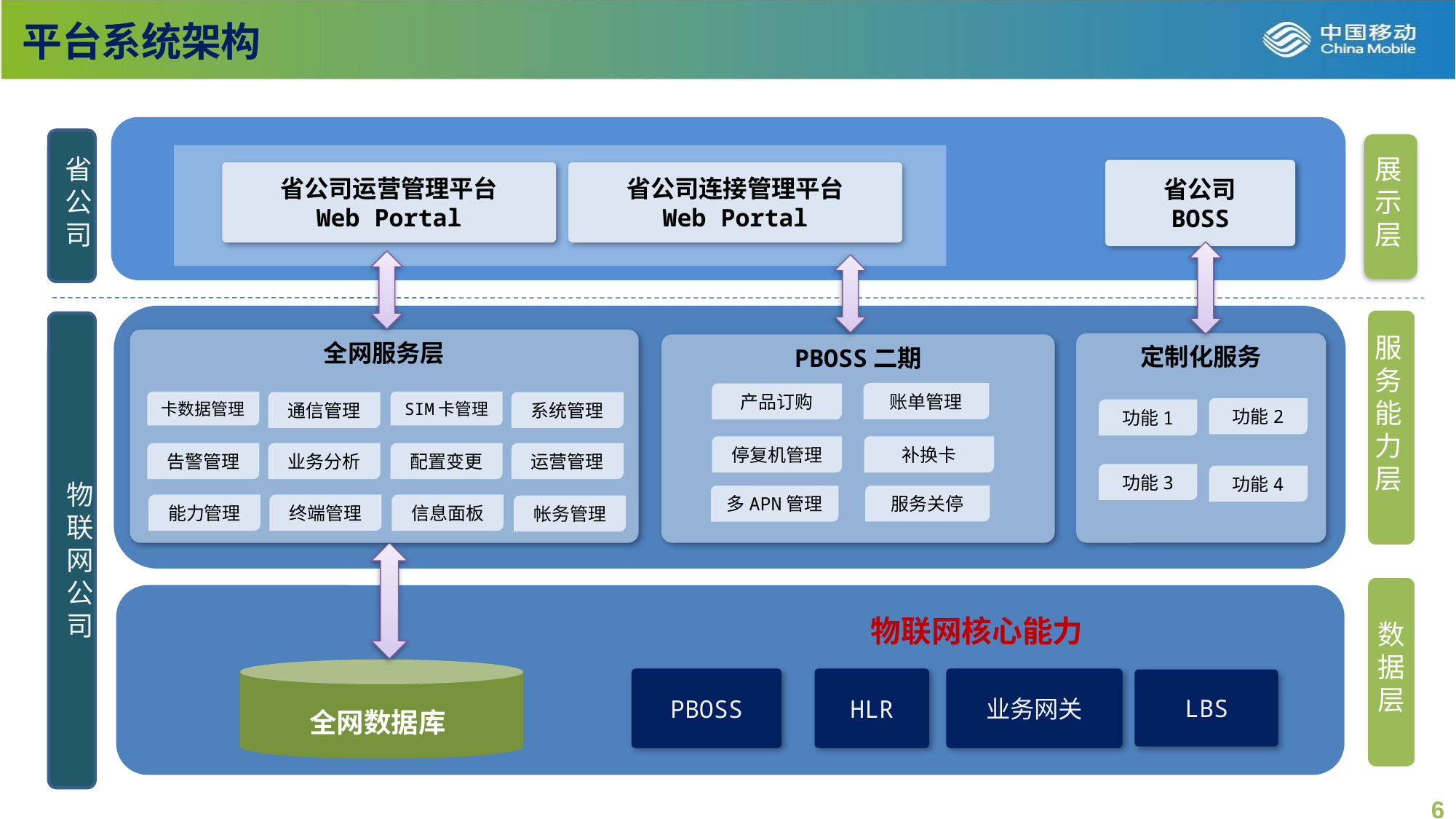

# 平台系统架构

省公司运营管理平台
Web Portal
省公司连接管理平台
Web Portal
省公司
展示层
省公司
BOSS

服务能力层
全网服务层
定制化服务

PBOSS二期
账单管理
产品订购
卡数据管理
SIM卡管理
通信管理
系统管理
功能2
功能1
停复机管理
补换卡
告警管理
业务分析
配置变更
运营管理
功能3
功能4
物联网公司
服务关停
多APN管理
能力管理
终端管理
信息面板
帐务管理

物联网核心能力
PBOSS
HLR
业务网关
LBS
数据层

全网数据库